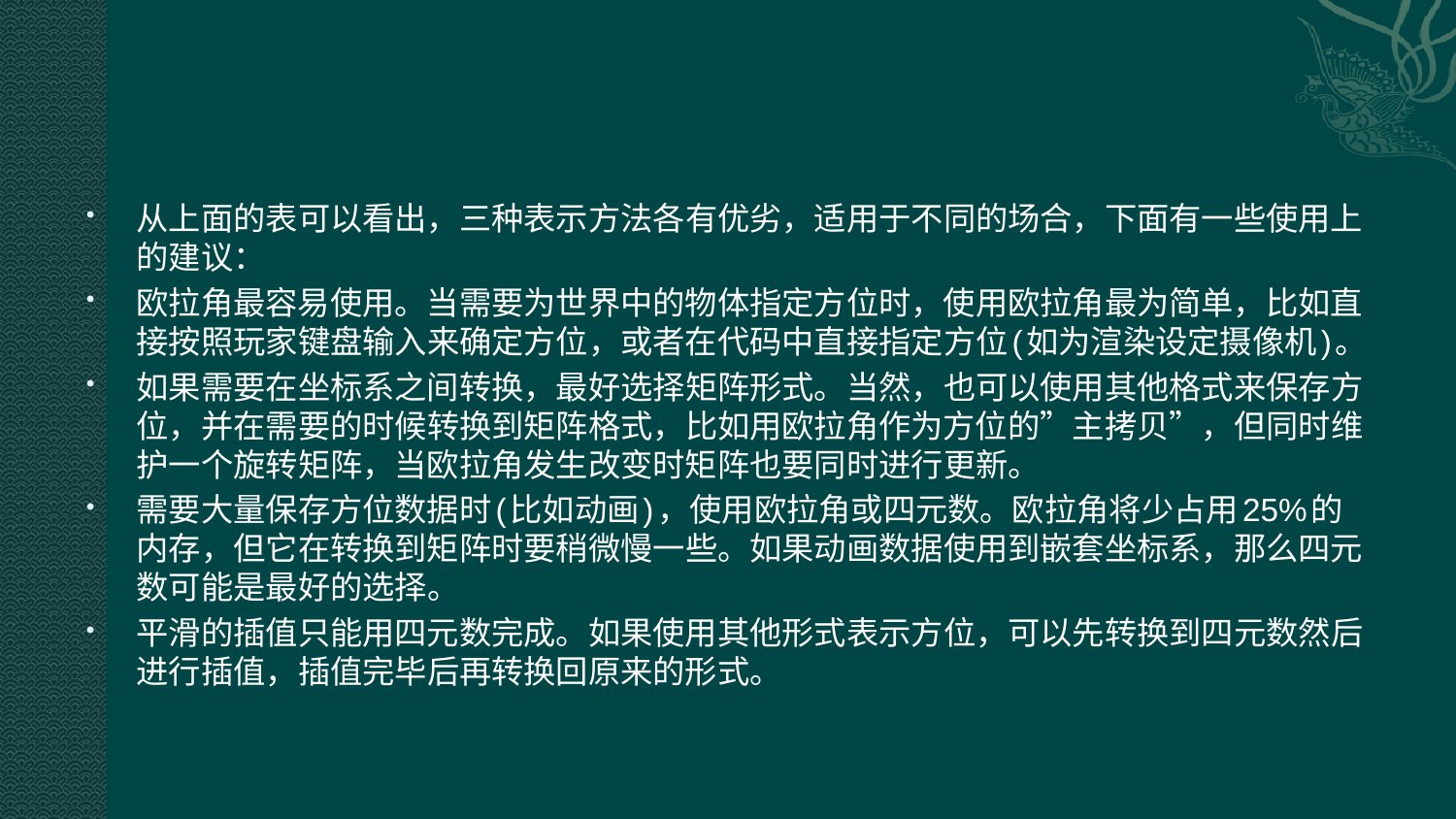

#
从上面的表可以看出，三种表示方法各有优劣，适用于不同的场合，下面有一些使用上的建议：
欧拉角最容易使用。当需要为世界中的物体指定方位时，使用欧拉角最为简单，比如直接按照玩家键盘输入来确定方位，或者在代码中直接指定方位(如为渲染设定摄像机)。
如果需要在坐标系之间转换，最好选择矩阵形式。当然，也可以使用其他格式来保存方位，并在需要的时候转换到矩阵格式，比如用欧拉角作为方位的”主拷贝”，但同时维护一个旋转矩阵，当欧拉角发生改变时矩阵也要同时进行更新。
需要大量保存方位数据时(比如动画)，使用欧拉角或四元数。欧拉角将少占用25%的内存，但它在转换到矩阵时要稍微慢一些。如果动画数据使用到嵌套坐标系，那么四元数可能是最好的选择。
平滑的插值只能用四元数完成。如果使用其他形式表示方位，可以先转换到四元数然后进行插值，插值完毕后再转换回原来的形式。